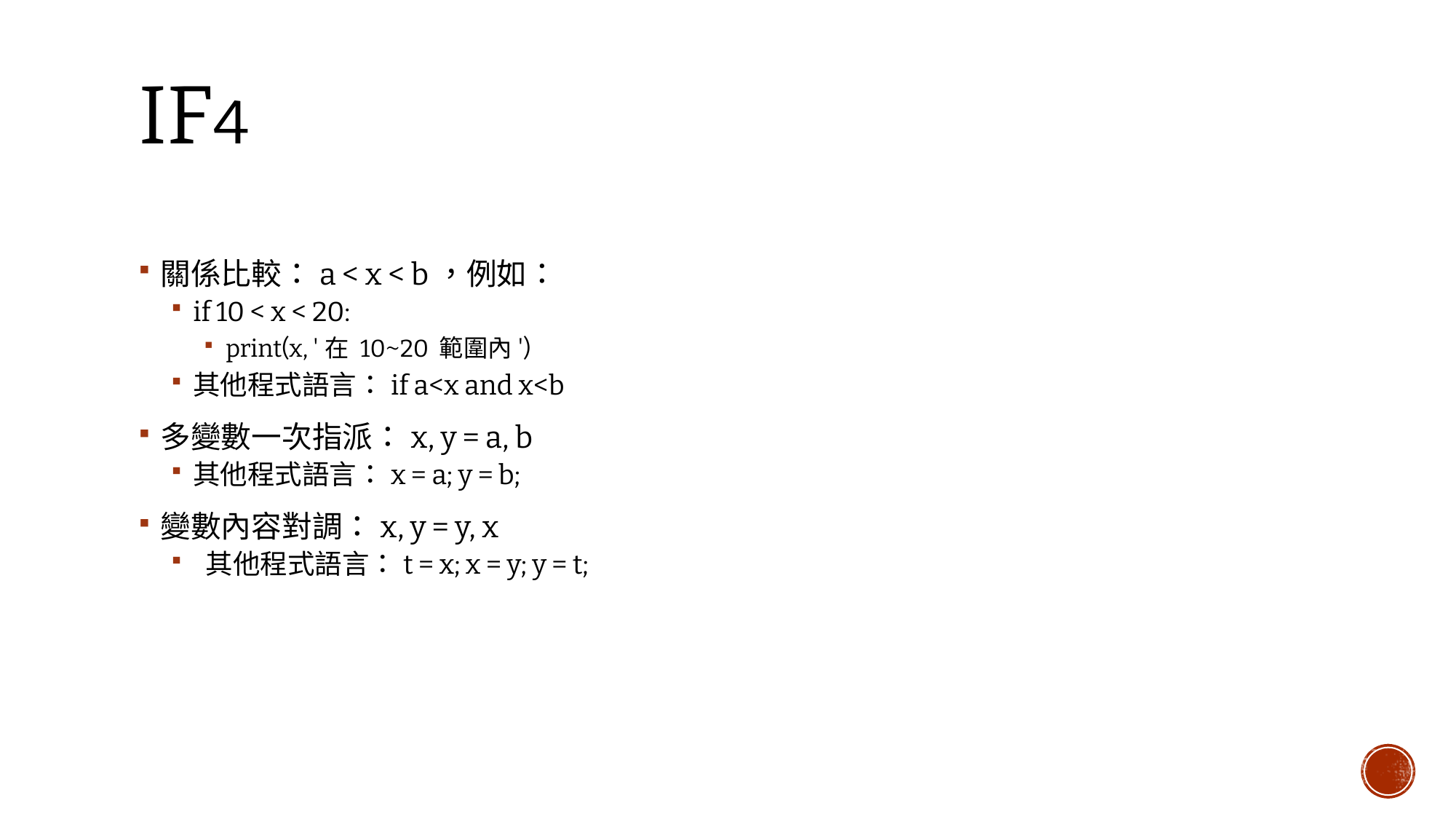

# If4
關係比較：a < x < b，例如：
if 10 < x < 20:
print(x, '在 10~20 範圍內')
其他程式語言：if a<x and x<b
多變數一次指派：x, y = a, b
其他程式語言：x = a; y = b;
變數內容對調：x, y = y, x
 其他程式語言：t = x; x = y; y = t;